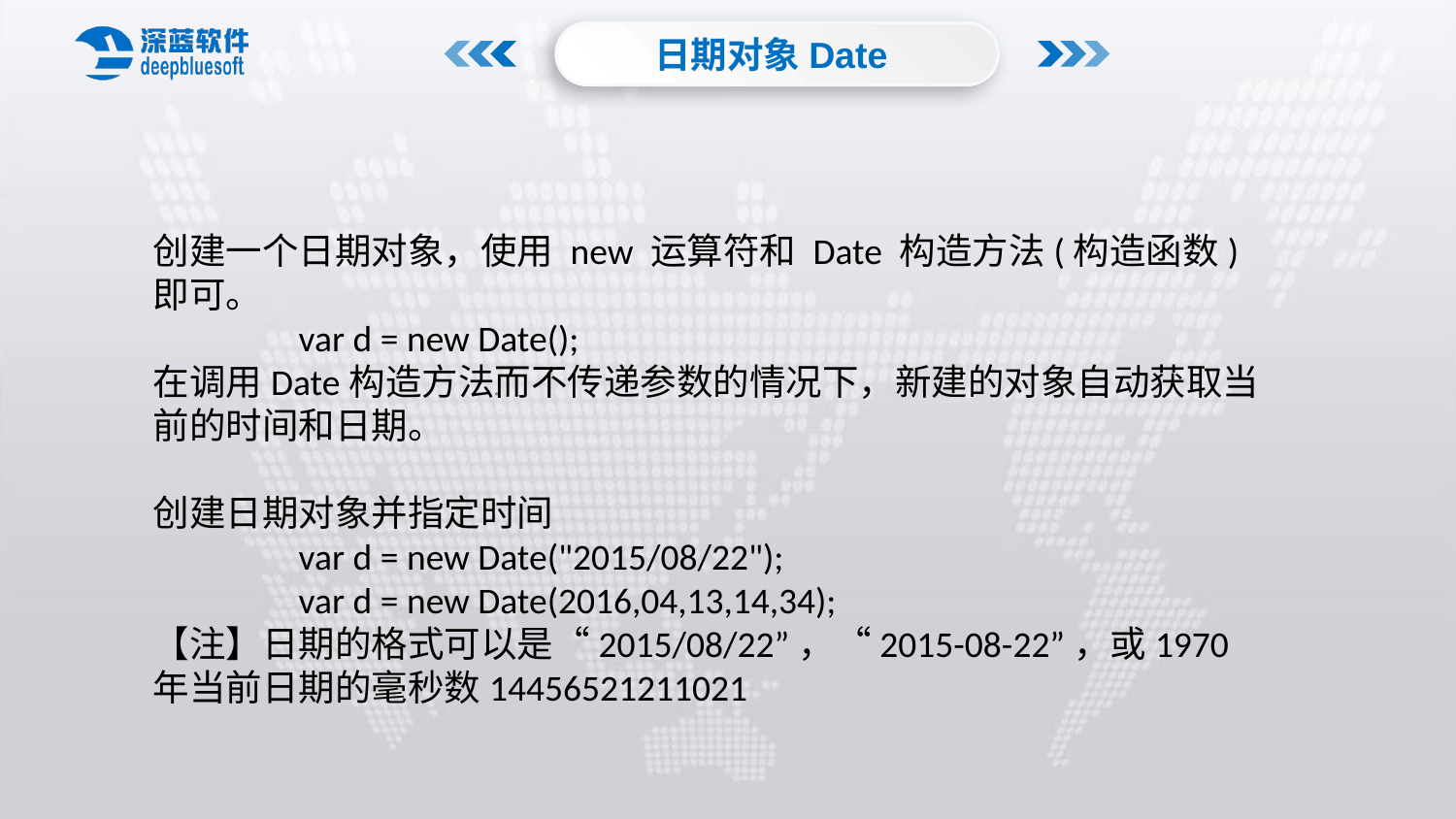

日期对象Date

创建一个日期对象，使用 new 运算符和 Date 构造方法(构造函数)即可。
	var d = new Date();
在调用Date构造方法而不传递参数的情况下，新建的对象自动获取当前的时间和日期。

创建日期对象并指定时间
	var d = new Date("2015/08/22");
	var d = new Date(2016,04,13,14,34);
【注】日期的格式可以是“2015/08/22”，“2015-08-22”，或1970年当前日期的毫秒数14456521211021